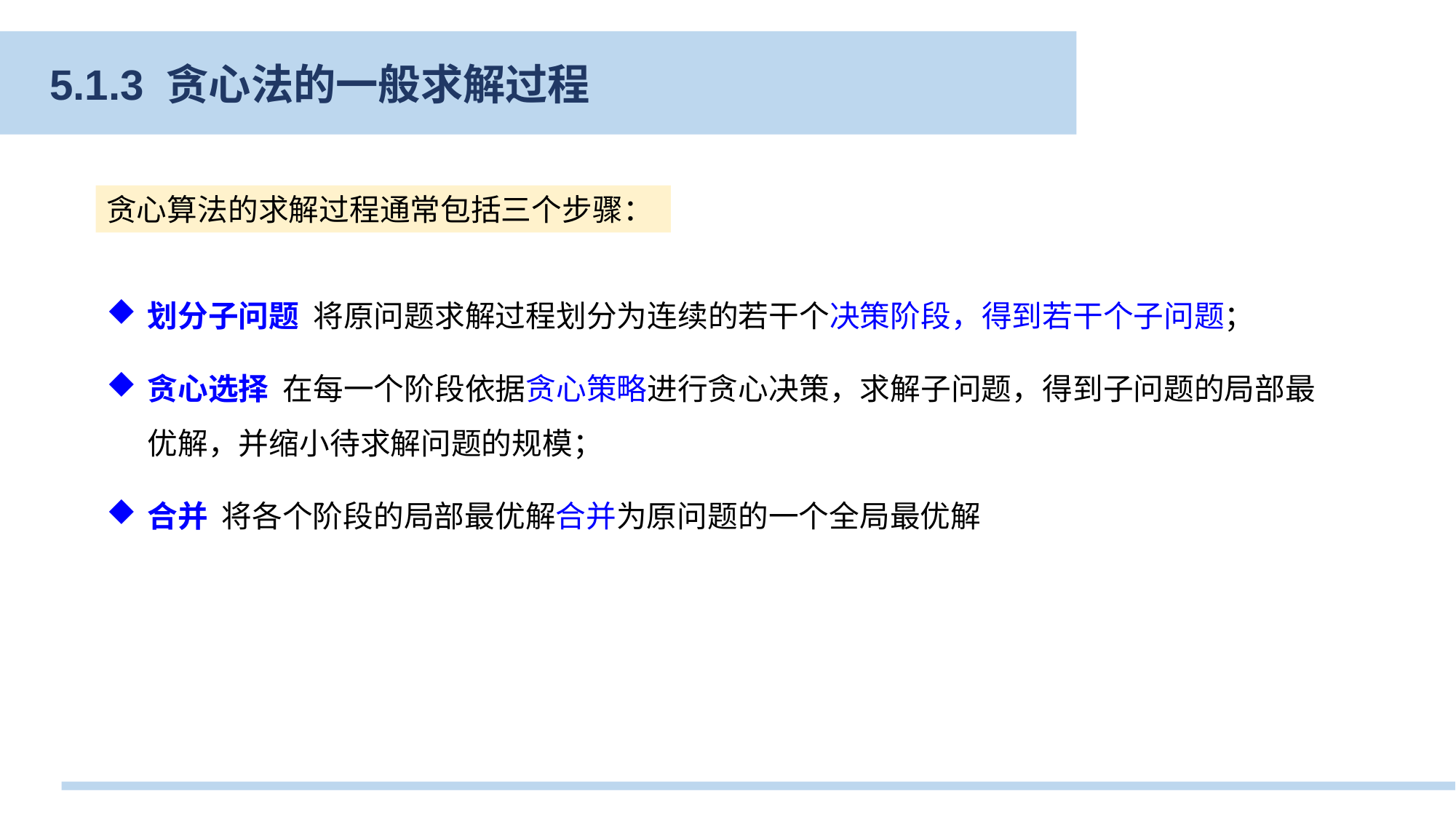

5.1.3 贪心法的一般求解过程
贪心算法的求解过程通常包括三个步骤：
划分子问题  将原问题求解过程划分为连续的若干个决策阶段，得到若干个子问题；
贪心选择  在每一个阶段依据贪心策略进行贪心决策，求解子问题，得到子问题的局部最优解，并缩小待求解问题的规模；
合并  将各个阶段的局部最优解合并为原问题的一个全局最优解